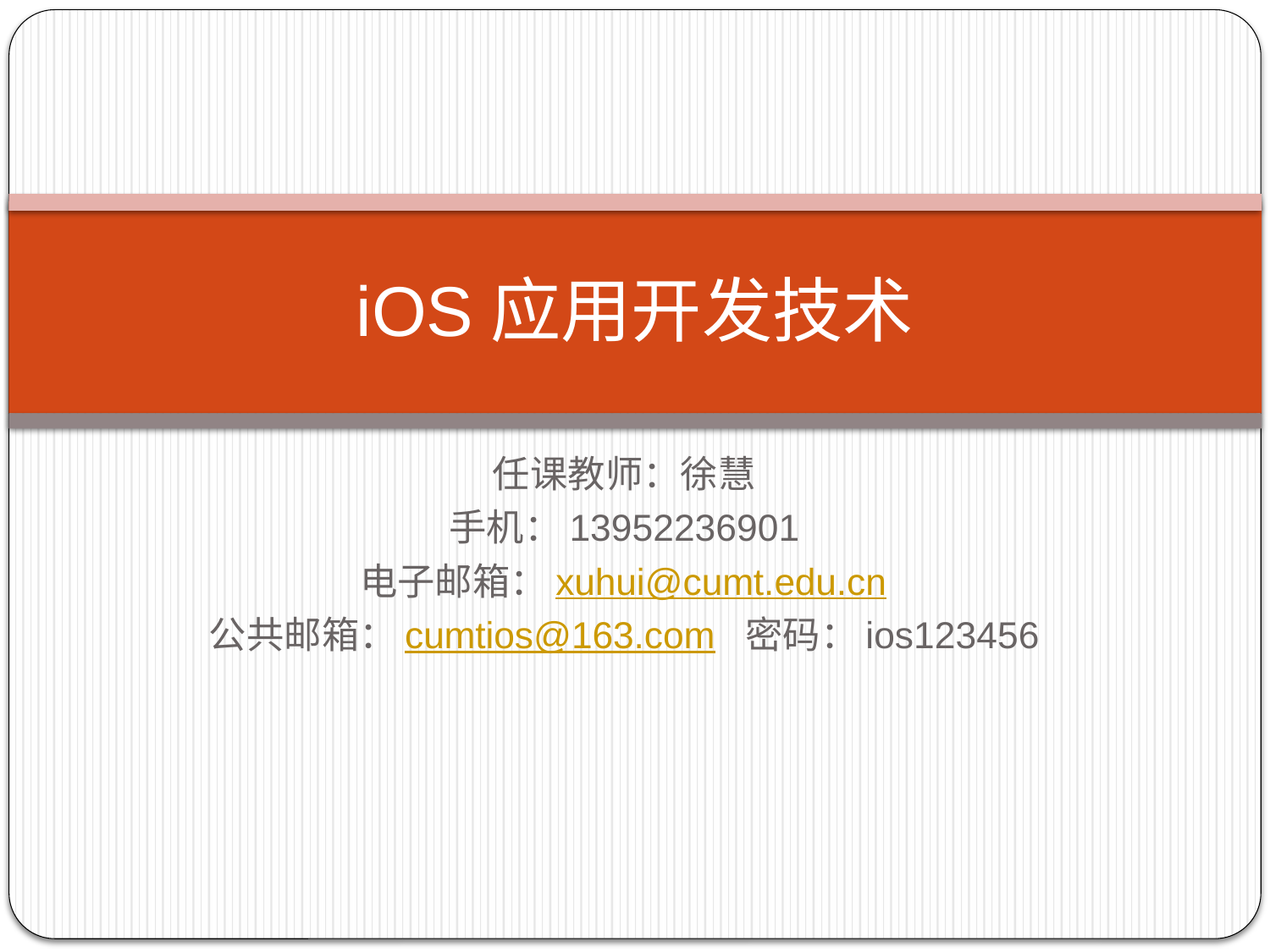

# iOS应用开发技术
任课教师：徐慧
手机：13952236901
电子邮箱：xuhui@cumt.edu.cn
公共邮箱：cumtios@163.com  密码：ios123456